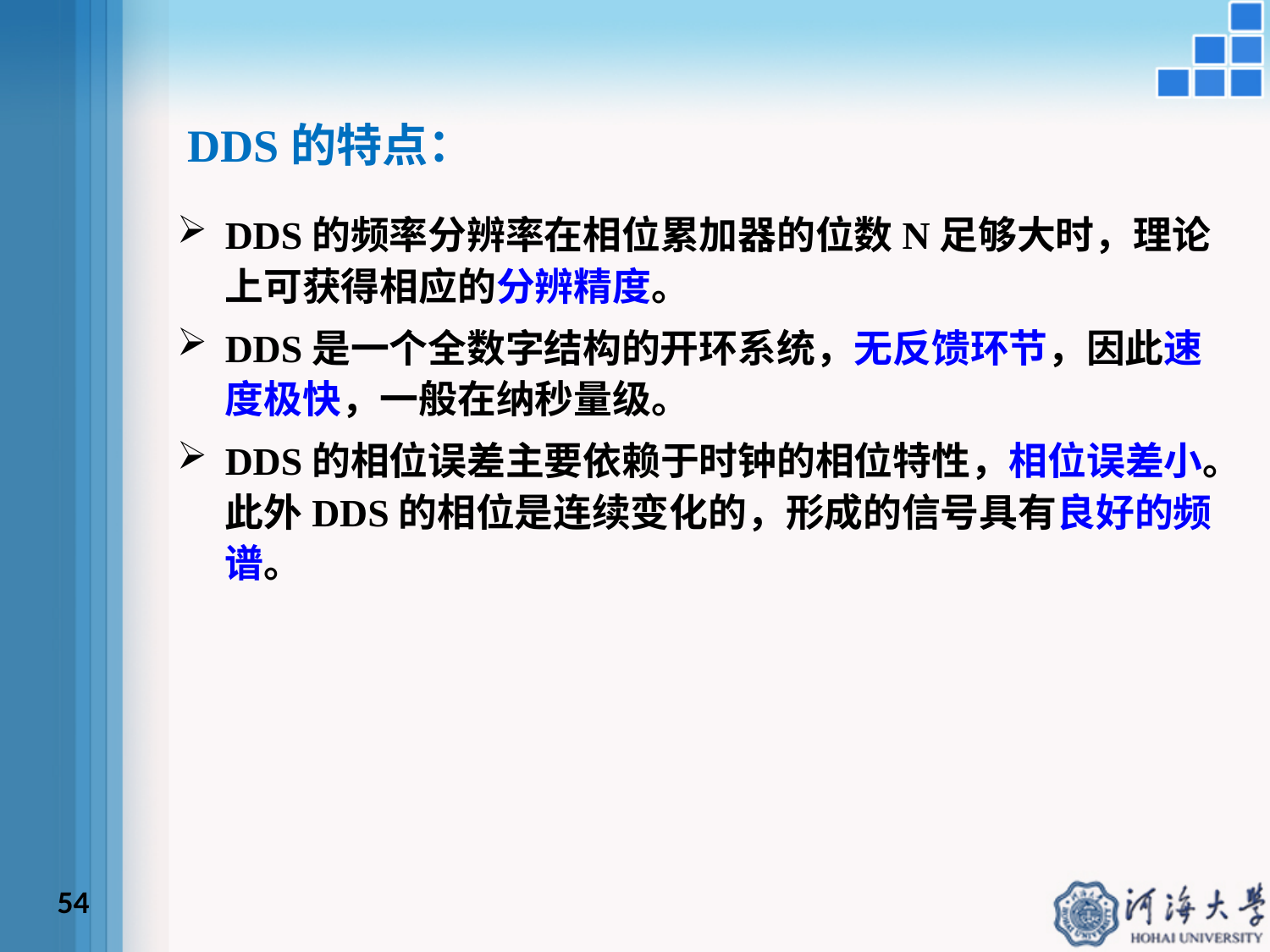

DDS的特点：
DDS的频率分辨率在相位累加器的位数N足够大时，理论上可获得相应的分辨精度。
DDS是一个全数字结构的开环系统，无反馈环节，因此速度极快，一般在纳秒量级。
DDS的相位误差主要依赖于时钟的相位特性，相位误差小。此外DDS的相位是连续变化的，形成的信号具有良好的频谱。
54